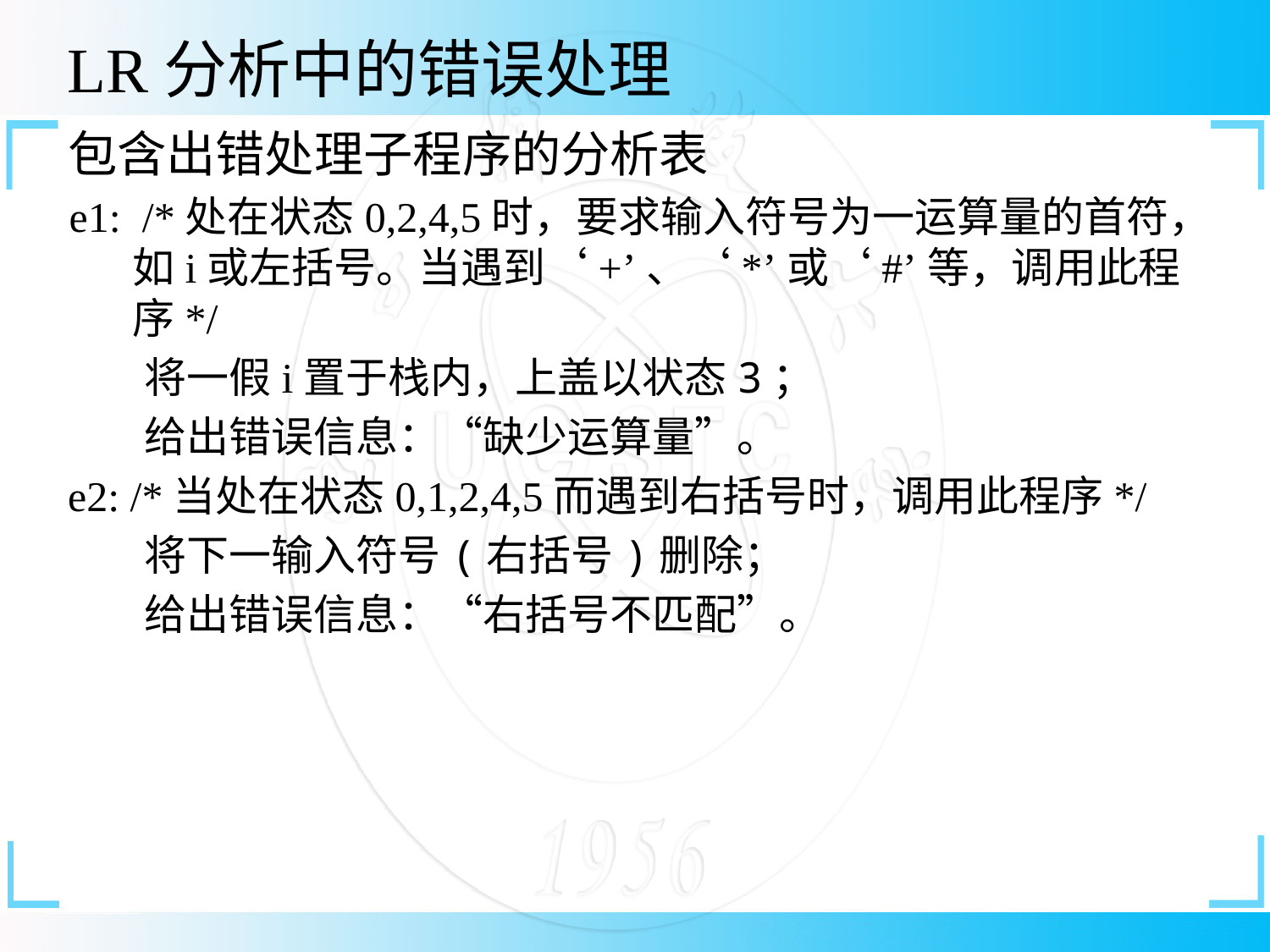

LR分析中的错误处理
包含出错处理子程序的分析表
e1:  /*处在状态0,2,4,5时，要求输入符号为一运算量的首符，如i或左括号。当遇到‘+’、‘*’或‘#’等，调用此程序*/
       将一假i置于栈内，上盖以状态3；
       给出错误信息：“缺少运算量”。
e2: /*当处在状态0,1,2,4,5而遇到右括号时，调用此程序*/
       将下一输入符号(右括号)删除；
       给出错误信息：“右括号不匹配”。